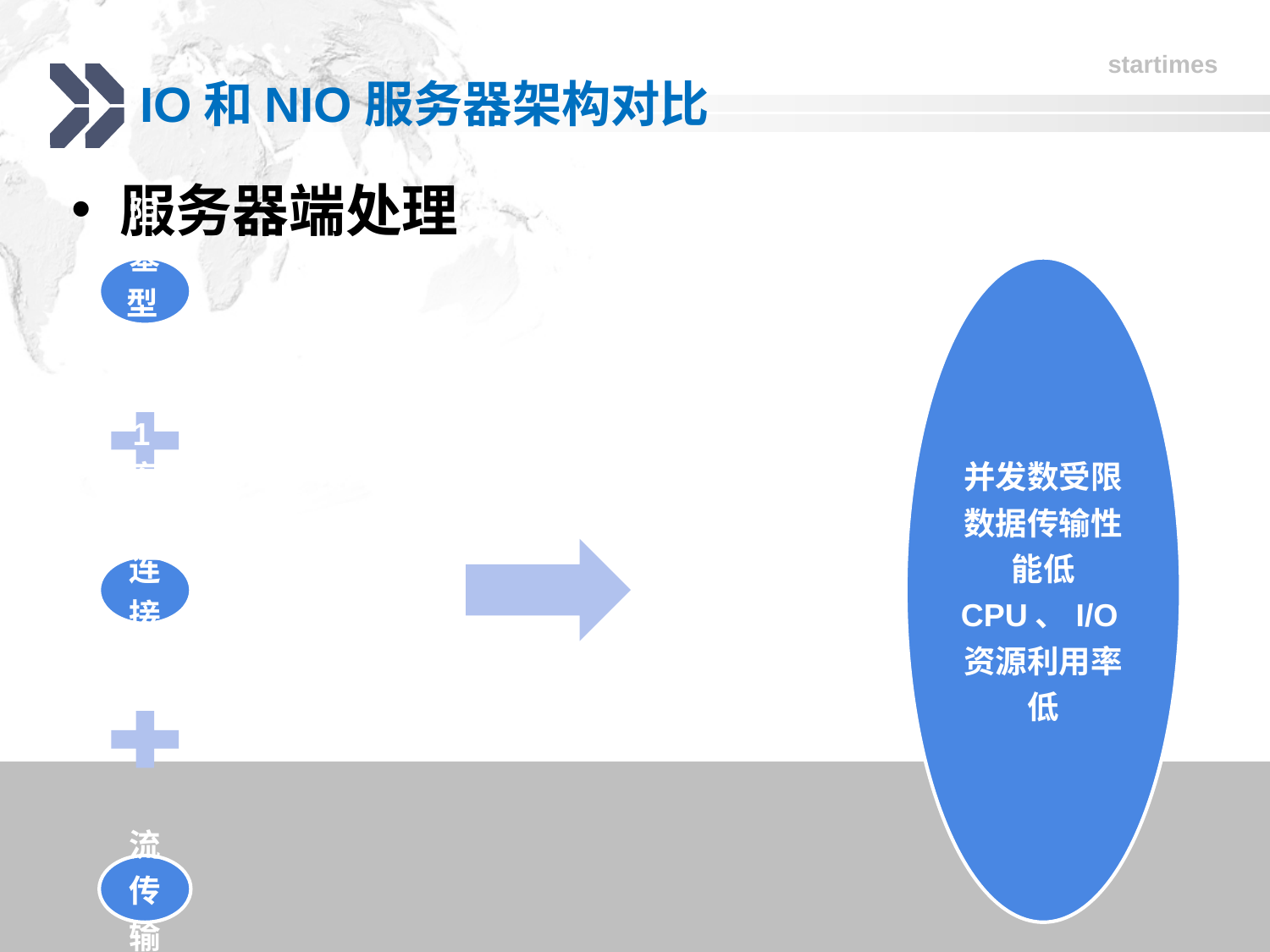

# IO和NIO服务器架构对比
服务器端处理
1客户连接
1线程
并发数受限
数据传输性能低
CPU、I/O资源利用率低
流传输